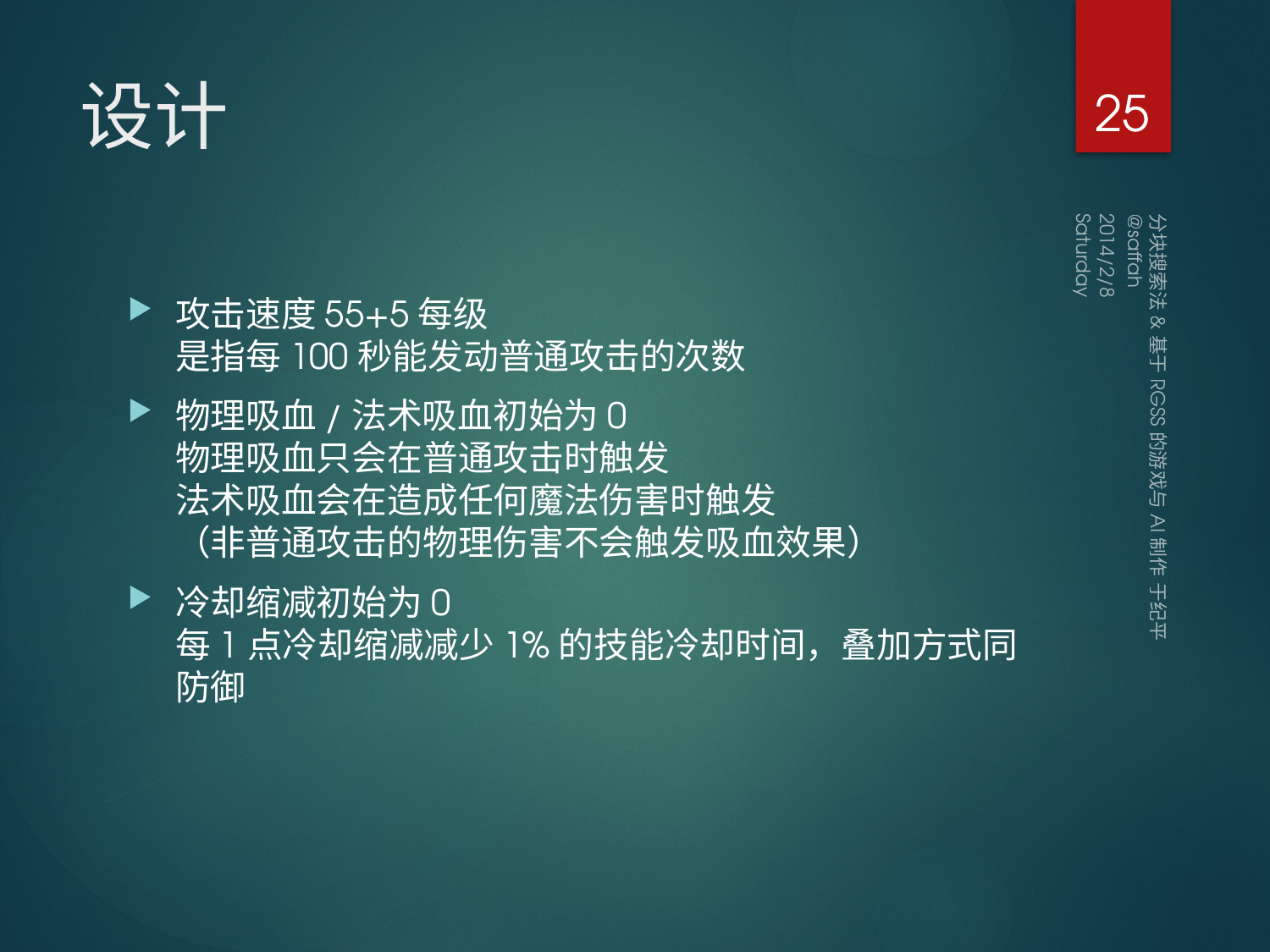

25
# 设计
2014/2/8 Saturday
攻击速度55+5每级
是指每100秒能发动普通攻击的次数
物理吸血/法术吸血初始为0
物理吸血只会在普通攻击时触发
法术吸血会在造成任何魔法伤害时触发
（非普通攻击的物理伤害不会触发吸血效果）
冷却缩减初始为0
每1点冷却缩减减少1%的技能冷却时间，叠加方式同防御
分块搜索法&基于RGSS的游戏与AI制作 于纪平 @saffah